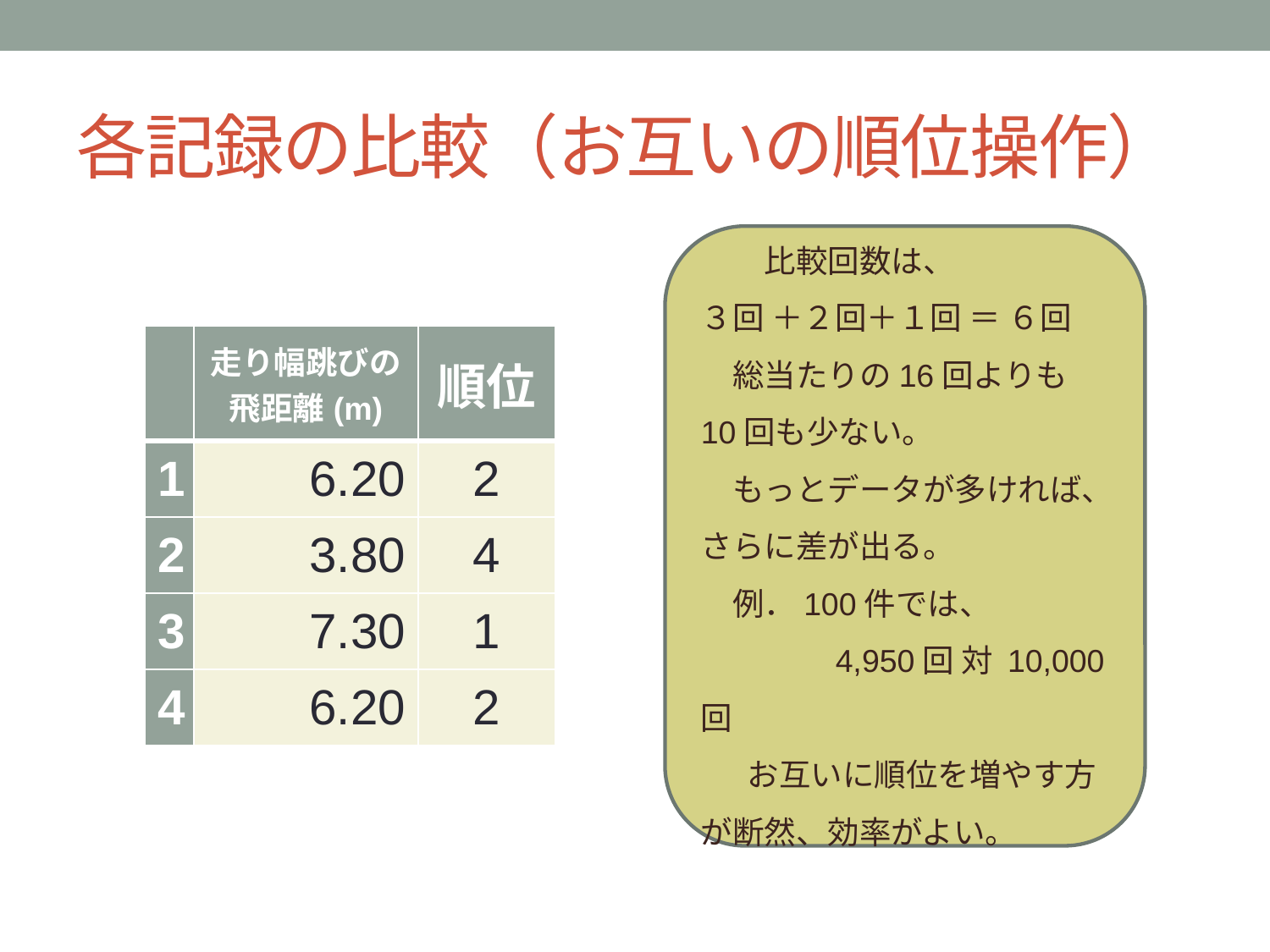

# 各記録の比較（お互いの順位操作）
　　比較回数は、
３回 ＋２回＋１回 ＝ ６回
　総当たりの16回よりも10回も少ない。
　もっとデータが多ければ、さらに差が出る。
　例．100件では、
　　　　4,950回 対 10,000回
 　お互いに順位を増やす方が断然、効率がよい。
|  | 走り幅跳びの 飛距離(m) | 順位 |
| --- | --- | --- |
| 1 | 6.20 | 2 |
| 2 | 3.80 | 4 |
| 3 | 7.30 | 1 |
| 4 | 6.20 | 2 |